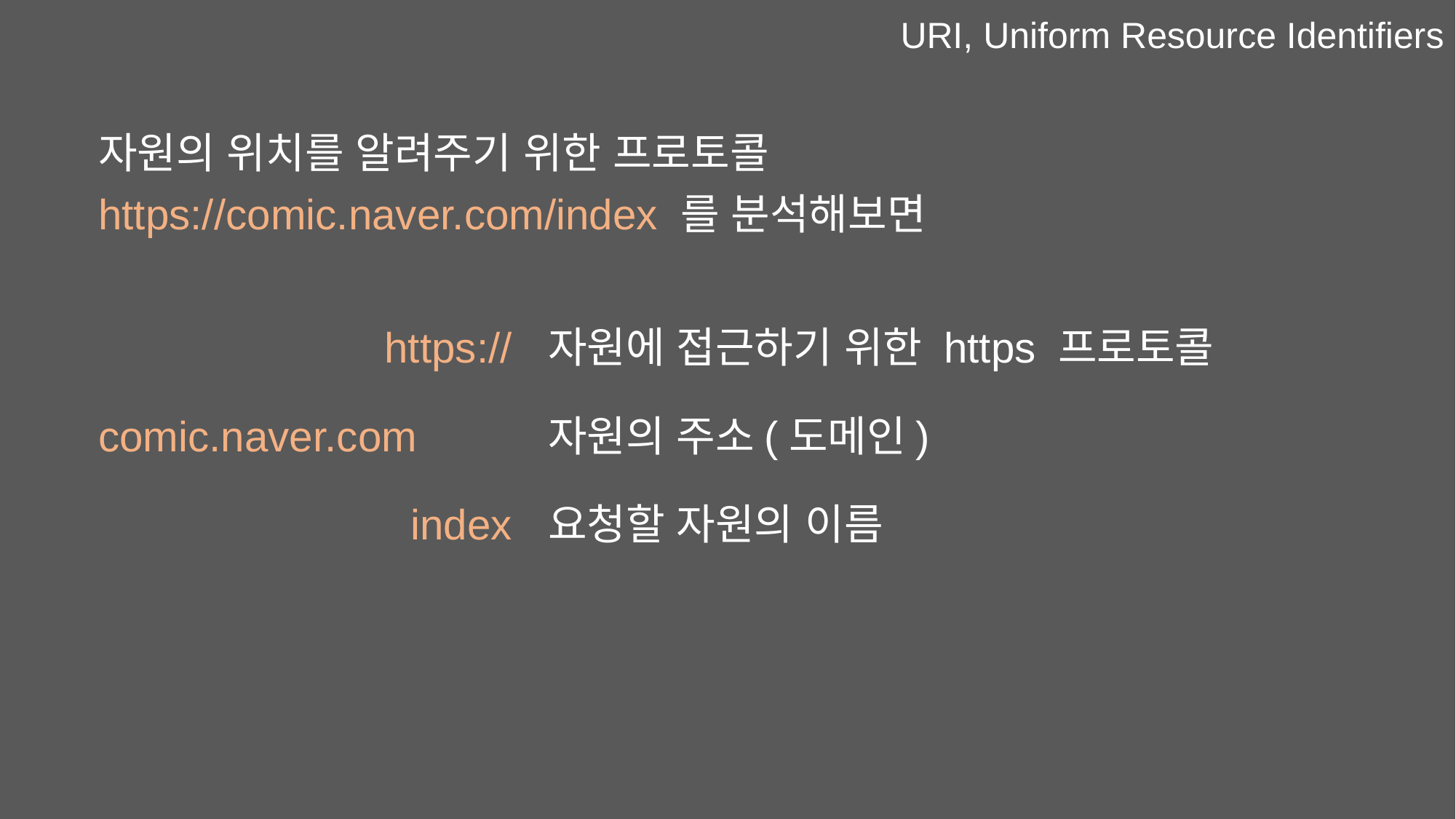

URI, Uniform Resource Identifiers
자원의 위치를 알려주기 위한 프로토콜
https://comic.naver.com/index 를 분석해보면
https://
자원에 접근하기 위한 https 프로토콜
comic.naver.com
자원의 주소(도메인)
index
요청할 자원의 이름